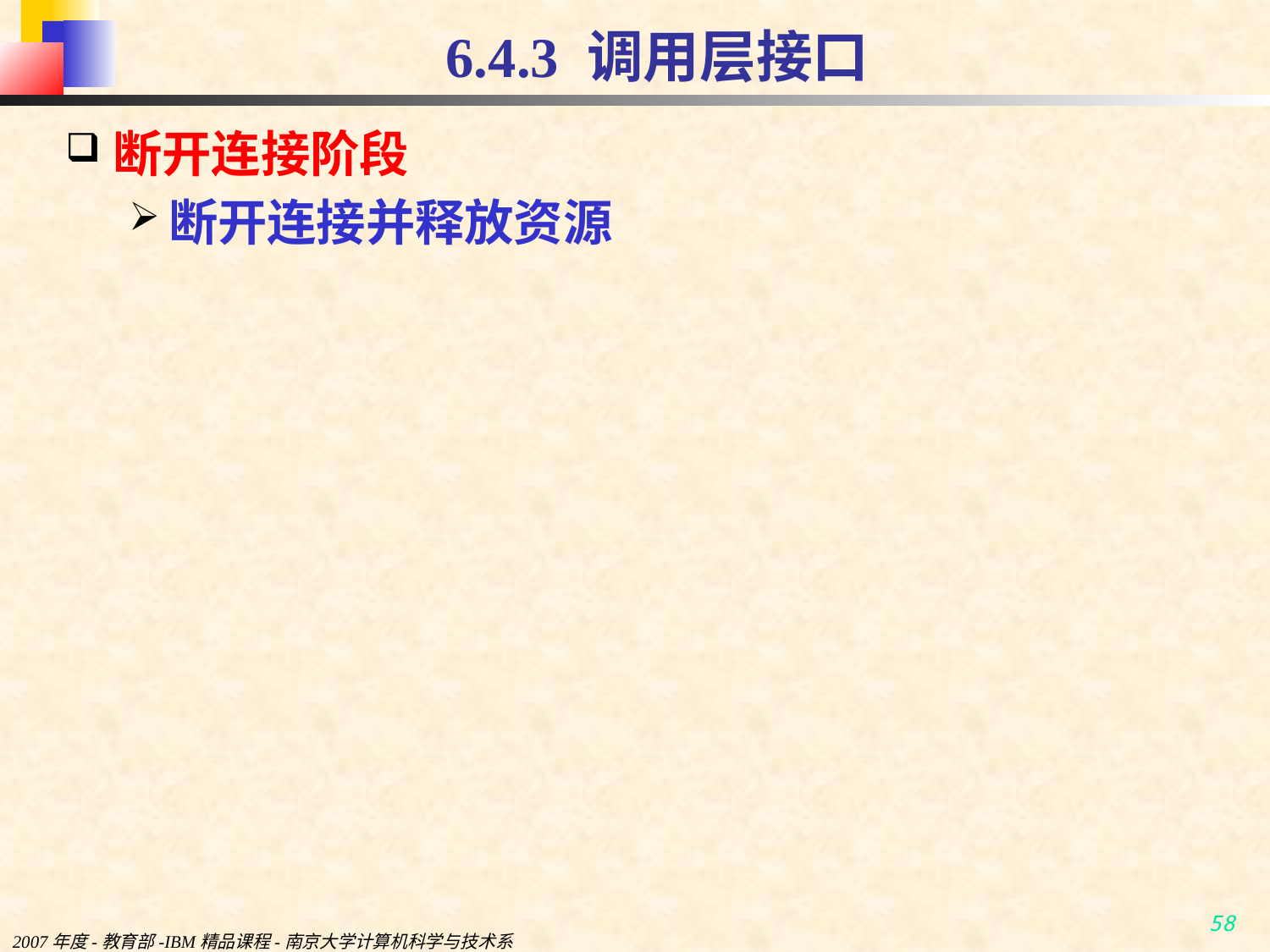

# 6.4.3 调用层接口
断开连接阶段
断开连接并释放资源
58
2007年度-教育部-IBM精品课程-南京大学计算机科学与技术系